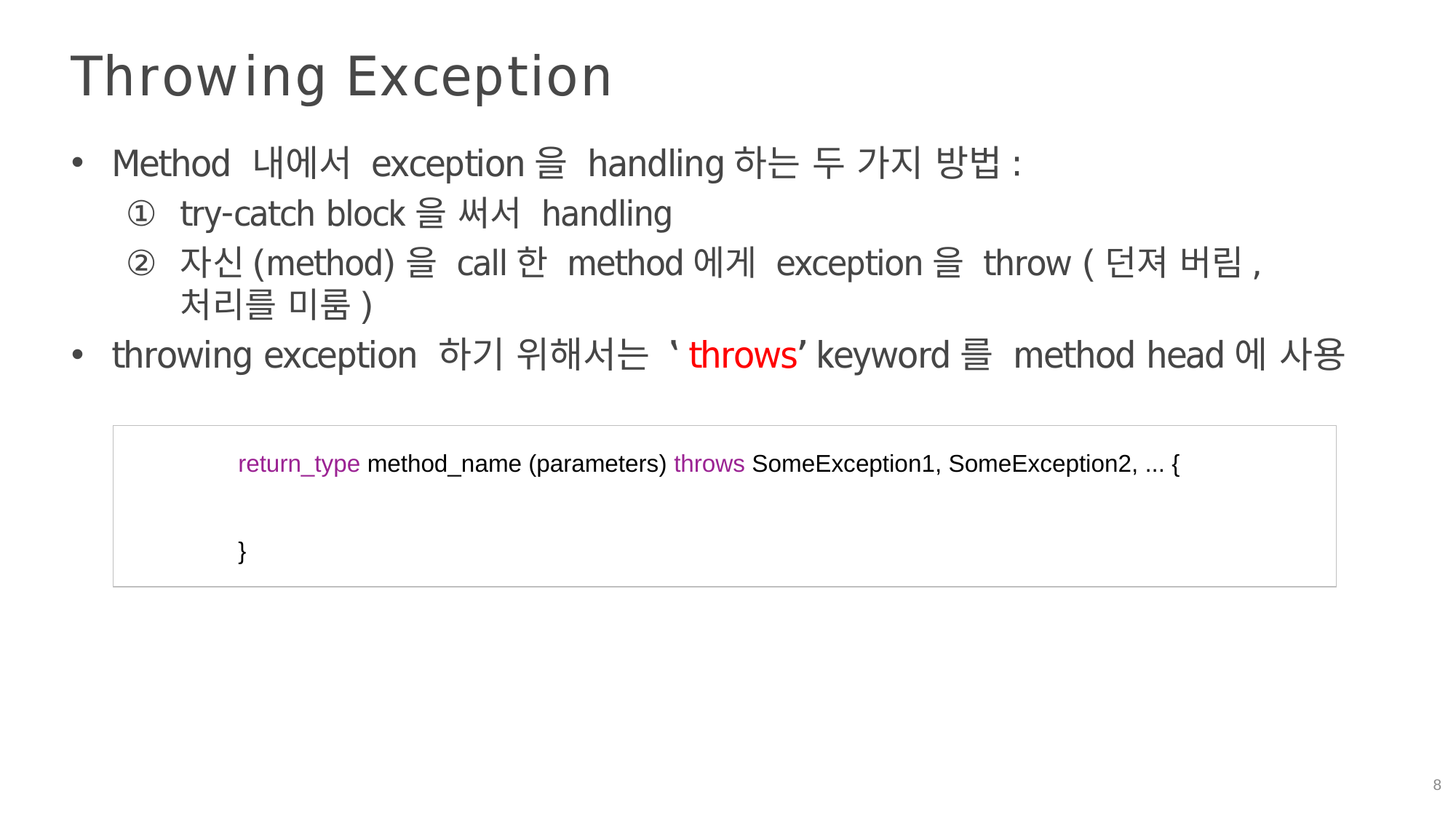

# Throwing Exception
Method 내에서 exception을 handling하는 두 가지 방법:
try-catch block을 써서 handling
자신(method)을 call한 method에게 exception을 throw (던져 버림, 처리를 미룸)
throwing exception 하기 위해서는  ‘throws’ keyword를 method head에 사용

return_type method_name (parameters) throws SomeException1, SomeException2, ... {

}
8